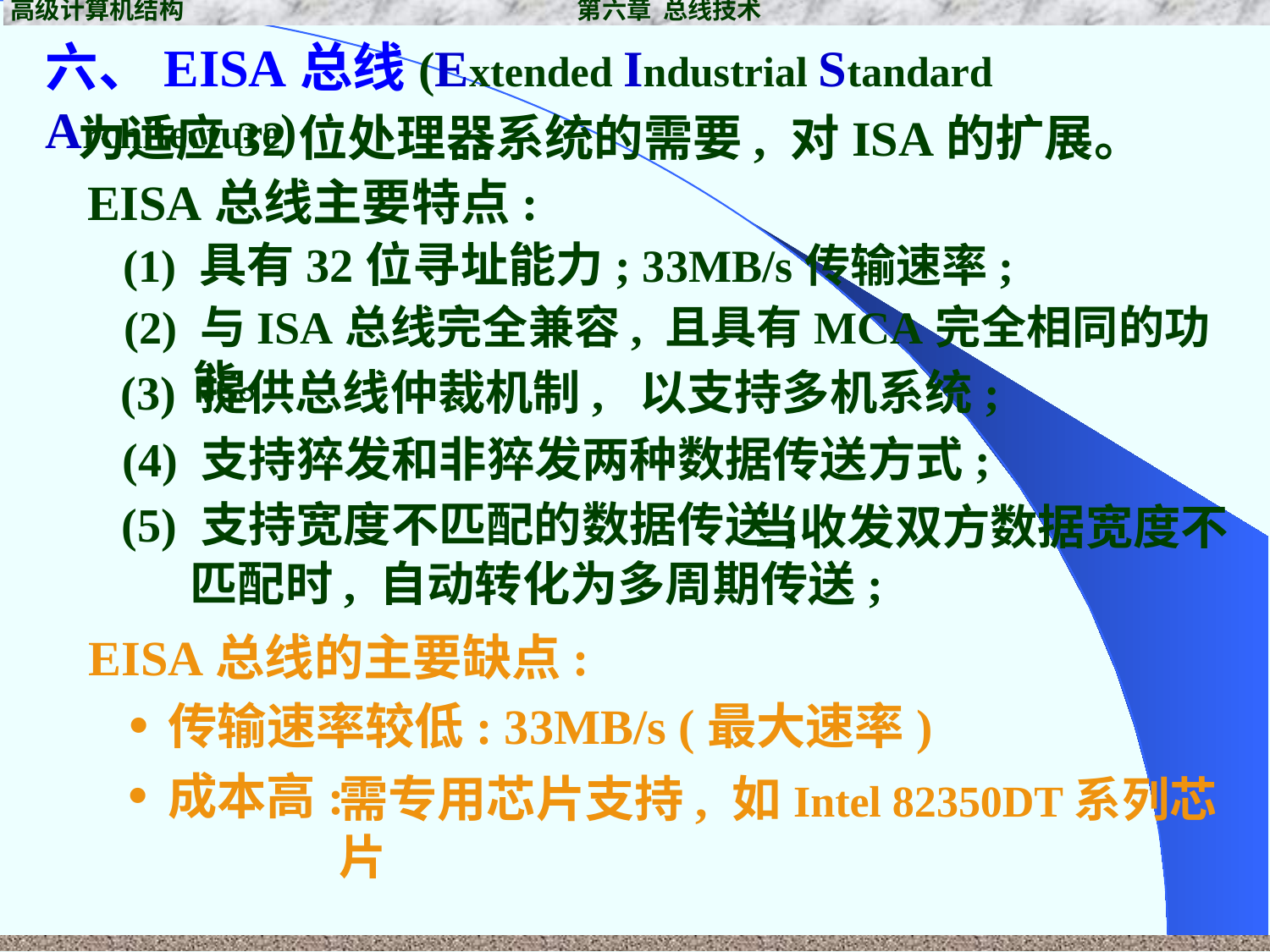

高级计算机结构                                                                     第六章  总线技术
六、EISA总线(Extended Industrial Standard Architecture)
为适应32位处理器系统的需要, 对ISA的扩展。
EISA总线主要特点:
   (1) 具有32位寻址能力; 33MB/s传输速率;
   (2) 与ISA总线完全兼容, 且具有MCA完全相同的功能。
(3) 提供总线仲裁机制,  以支持多机系统;
(4) 支持猝发和非猝发两种数据传送方式;
(5) 支持宽度不匹配的数据传送;
                                                   当收发双方数据宽度不匹配时, 自动转化为多周期传送;
EISA总线的主要缺点:
• 传输速率较低: 33MB/s (最大速率)
• 成本高:
需专用芯片支持, 如Intel 82350DT系列芯片